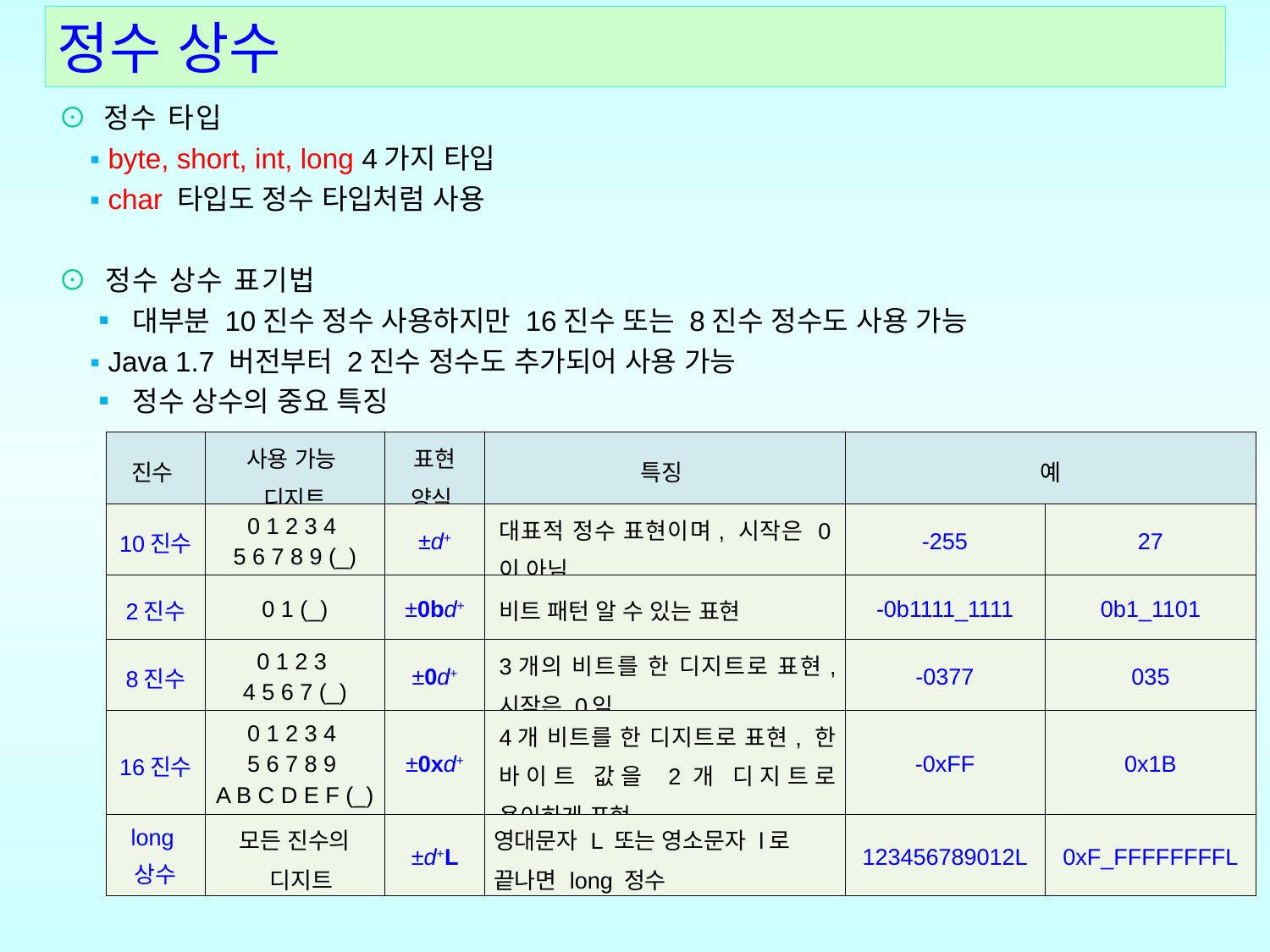

정수 상수
⊙ 정수 타입
    ▪ byte, short, int, long 4가지 타입
    ▪ char 타입도 정수 타입처럼 사용

⊙ 정수 상수 표기법
    ▪ 대부분 10진수 정수 사용하지만 16진수 또는 8진수 정수도 사용 가능
    ▪ Java 1.7 버전부터 2진수 정수도 추가되어 사용 가능
    ▪ 정수 상수의 중요 특징
| 진수 | 사용 가능 디지트 | 표현 양식 | 특징 | 예 |  |
| --- | --- | --- | --- | --- | --- |
| 10진수 | 0 1 2 3 4 5 6 7 8 9 (\_) | ±d+ | 대표적 정수 표현이며, 시작은 0이 아님 | -255 | 27 |
| 2진수 | 0 1 (\_) | ±0bd+ | 비트 패턴 알 수 있는 표현 | -0b1111\_1111 | 0b1\_1101 |
| 8진수 | 0 1 2 3 4 5 6 7 (\_) | ±0d+ | 3개의 비트를 한 디지트로 표현, 시작은 0임 | -0377 | 035 |
| 16진수 | 0 1 2 3 4 5 6 7 8 9 A B C D E F (\_) | ±0xd+ | 4개 비트를 한 디지트로 표현, 한 바이트 값을 2개 디지트로 용이하게 표현 | -0xFF | 0x1B |
| long 상수 | 모든 진수의 디지트 | ±d+L | 영대문자 L 또는 영소문자 l로 끝나면 long 정수 | 123456789012L | 0xF\_FFFFFFFFL |